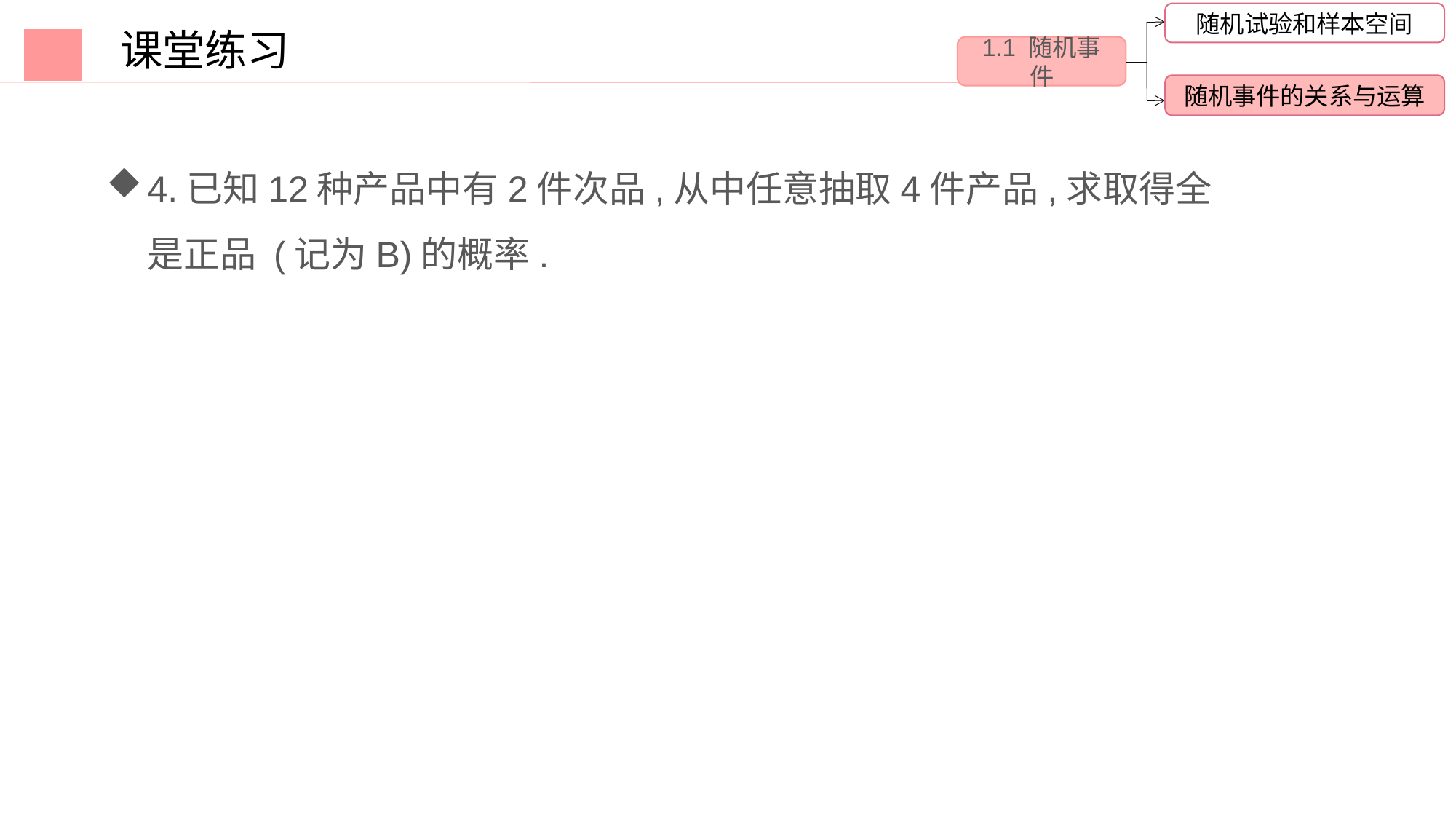

随机试验和样本空间

1.1 随机事件
随机事件的关系与运算
课堂练习

4.已知12种产品中有2件次品,从中任意抽取4件产品,求取得全是正品 (记为B)的概率.